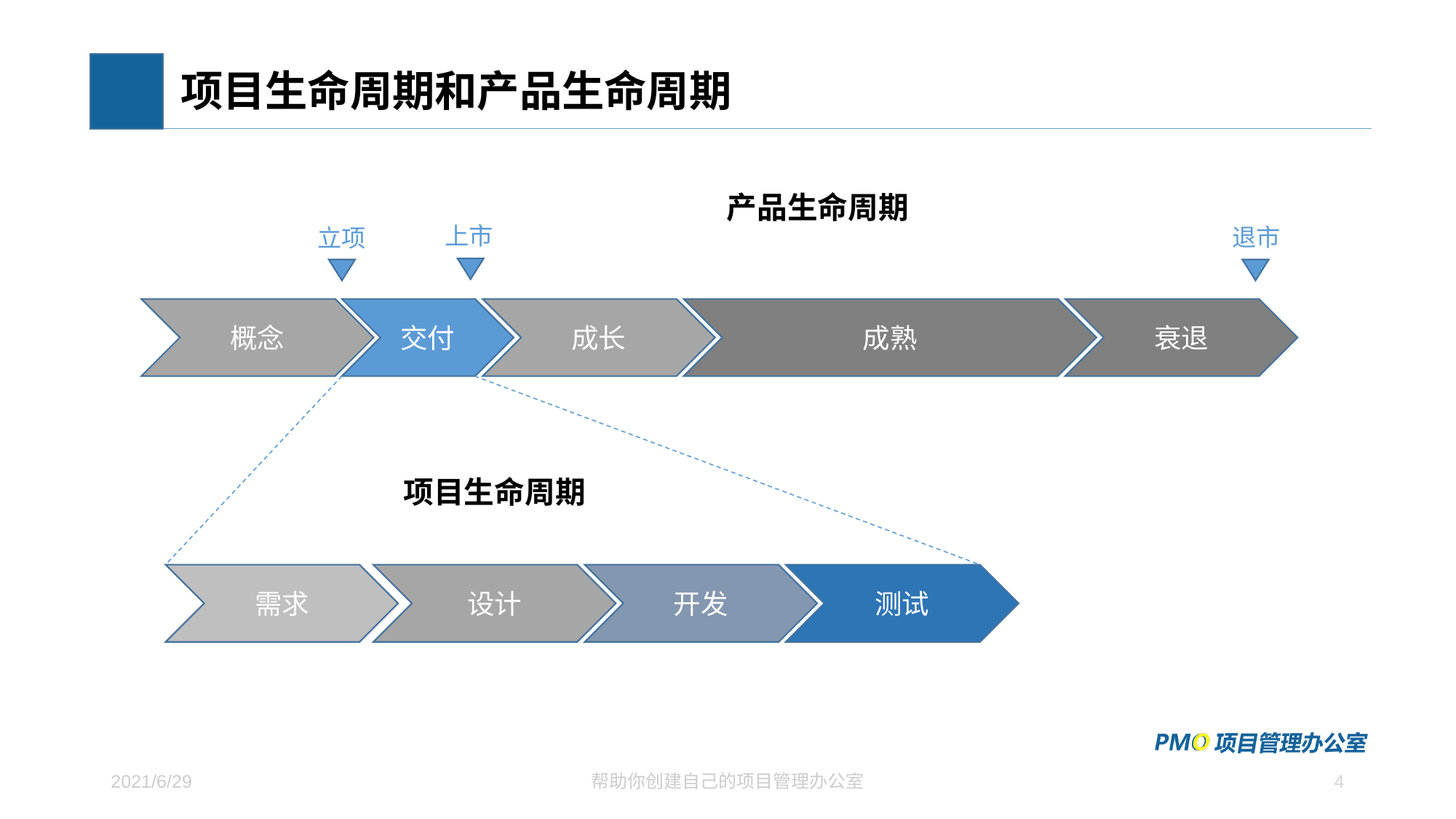

# 项目生命周期和产品生命周期
产品生命周期
上市
退市
立项

概念
交付
成长
成熟
衰退
项目生命周期
需求
设计
开发
测试
4
2021/6/29
帮助你创建自己的项目管理办公室